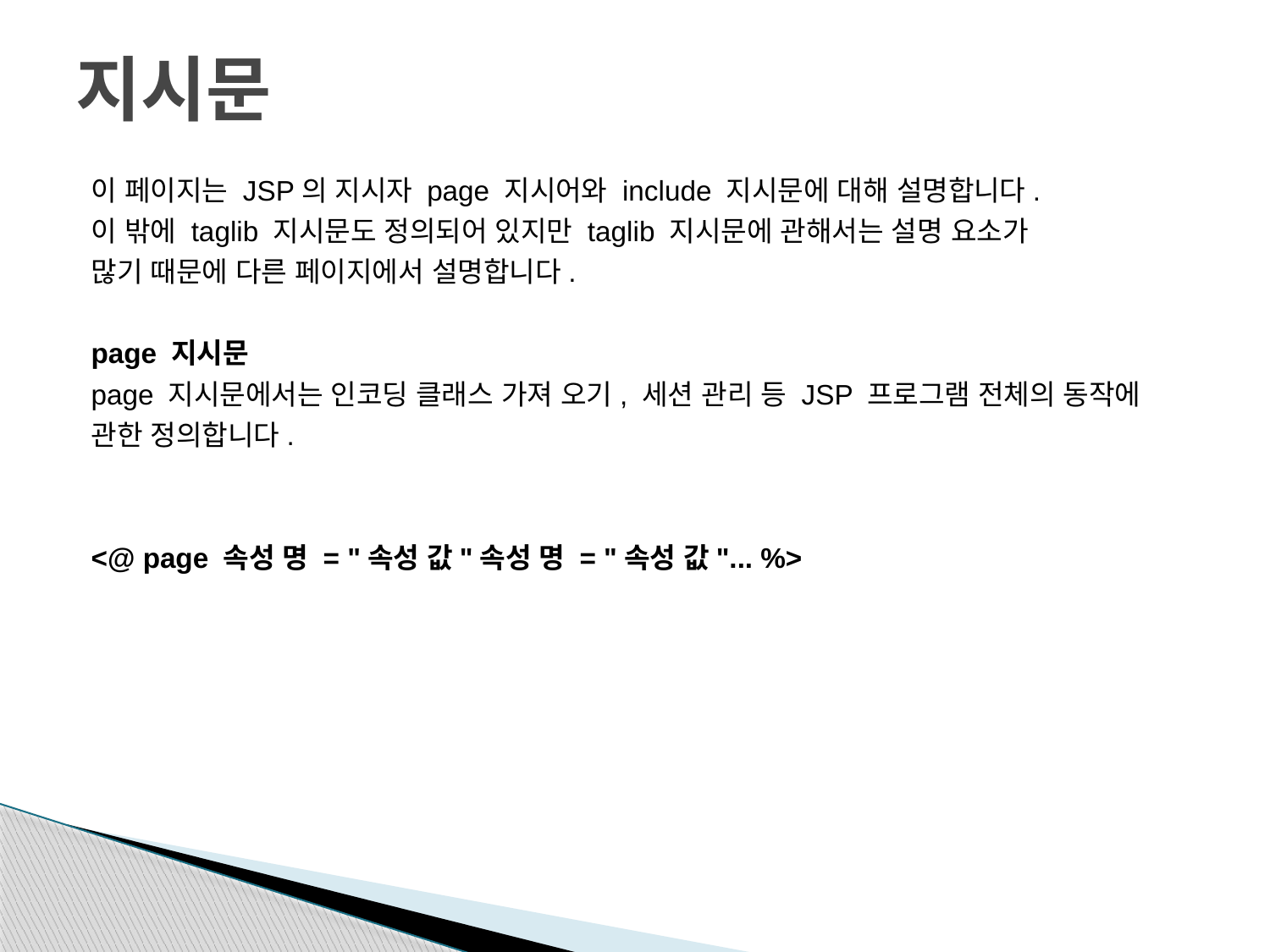

# 지시문
이 페이지는 JSP의 지시자 page 지시어와 include 지시문에 대해 설명합니다.
이 밖에 taglib 지시문도 정의되어 있지만 taglib 지시문에 관해서는 설명 요소가
많기 때문에 다른 페이지에서 설명합니다.

page 지시문
page 지시문에서는 인코딩 클래스 가져 오기, 세션 관리 등 JSP 프로그램 전체의 동작에
관한 정의합니다.

<@ page 속성 명 = "속성 값"속성 명 = "속성 값"... %>